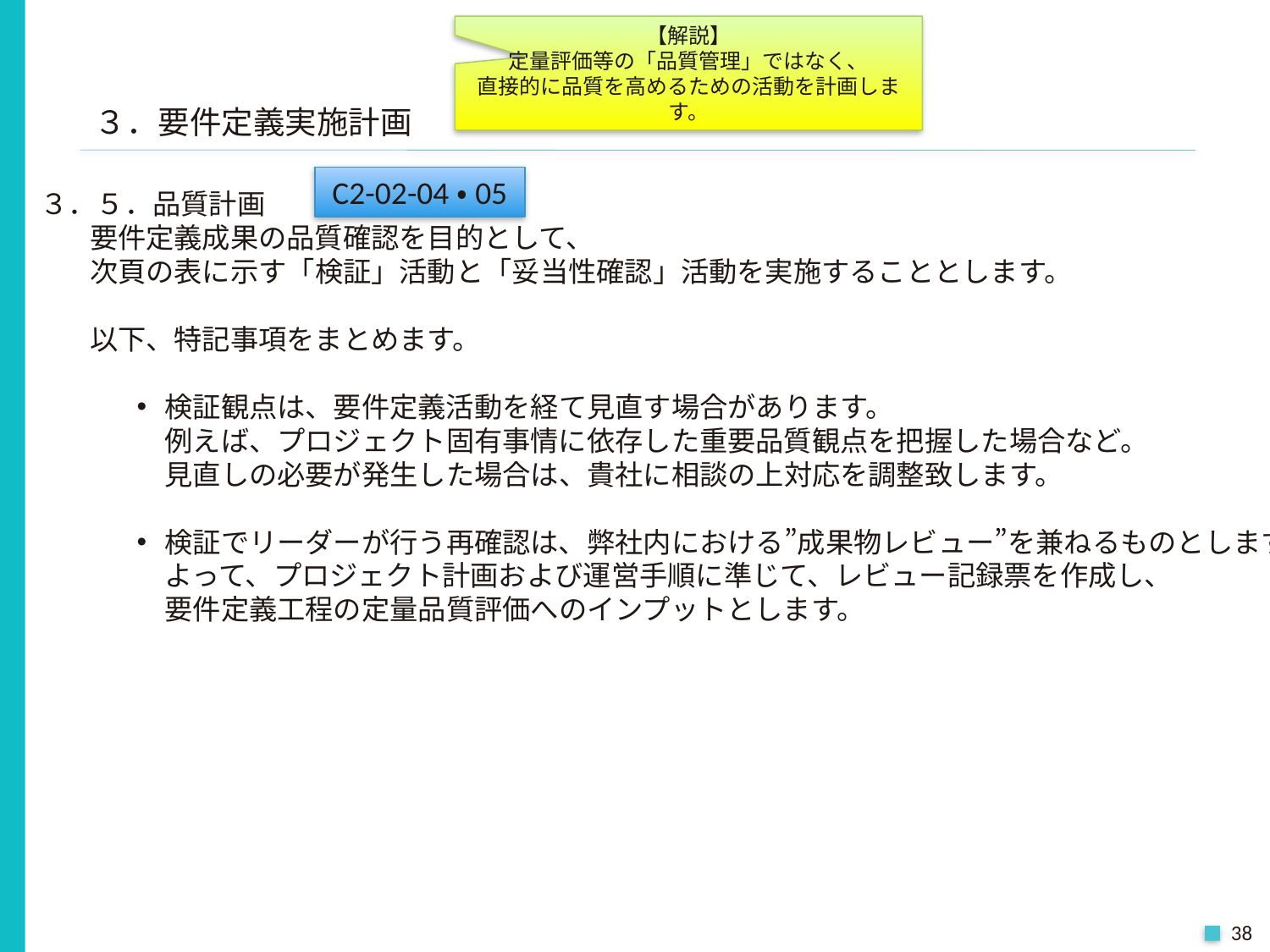

【解説】
定量評価等の「品質管理」ではなく、
直接的に品質を高めるための活動を計画します。
３．要件定義実施計画

C2-02-04・05
３．５．品質計画
要件定義成果の品質確認を目的として、
次頁の表に示す「検証」活動と「妥当性確認」活動を実施することとします。

以下、特記事項をまとめます。

検証観点は、要件定義活動を経て見直す場合があります。
例えば、プロジェクト固有事情に依存した重要品質観点を把握した場合など。
見直しの必要が発生した場合は、貴社に相談の上対応を調整致します。

検証でリーダーが行う再確認は、弊社内における”成果物レビュー”を兼ねるものとします。
よって、プロジェクト計画および運営手順に準じて、レビュー記録票を作成し、
要件定義工程の定量品質評価へのインプットとします。
38